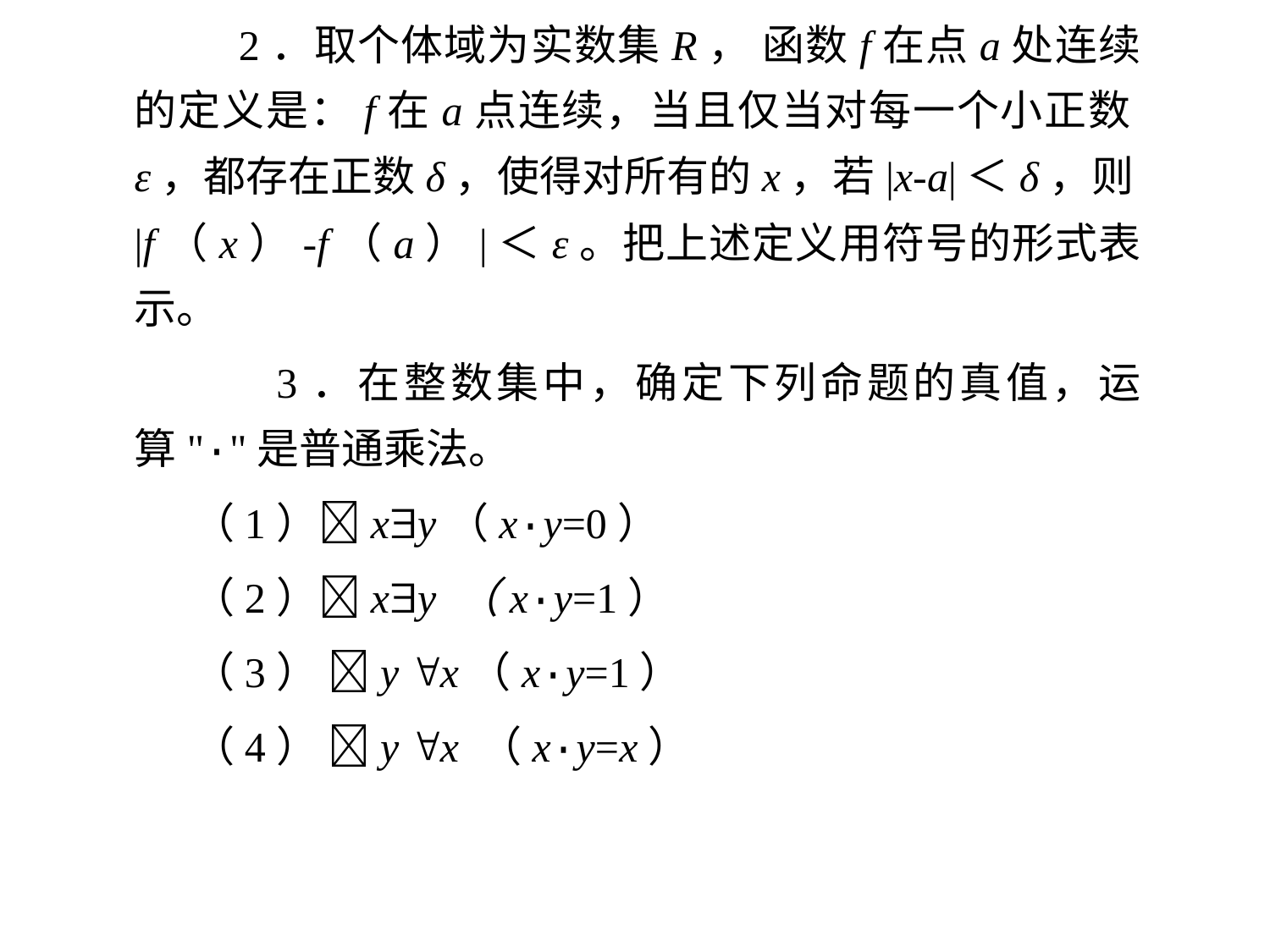

2．取个体域为实数集R， 函数f在点a处连续的定义是：f在a点连续，当且仅当对每一个小正数ε，都存在正数δ，使得对所有的x，若|x-a|＜δ，则|f（x）-f（a）|＜ε。把上述定义用符号的形式表示。
             3．在整数集中，确定下列命题的真值，运算"·"是普通乘法。
          （1）∀x∃y（x·y=0）
          （2）∀x∃y （x·y=1）
          （3） ∃y ∀x（x·y=1）
          （4） ∃y ∀x （x·y=x）